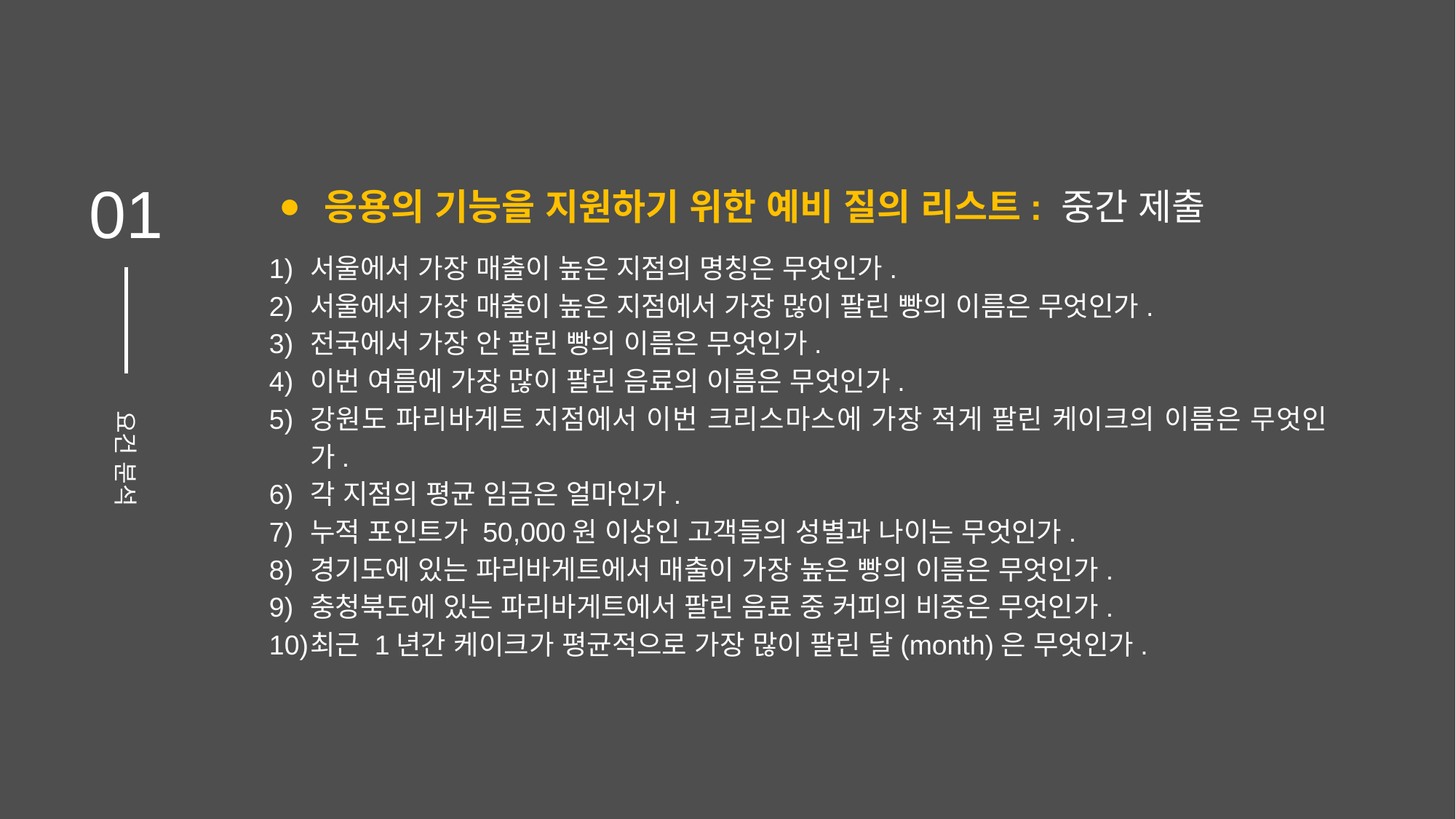

01
응용의 기능을 지원하기 위한 예비 질의 리스트: 중간 제출
서울에서 가장 매출이 높은 지점의 명칭은 무엇인가.
서울에서 가장 매출이 높은 지점에서 가장 많이 팔린 빵의 이름은 무엇인가.
전국에서 가장 안 팔린 빵의 이름은 무엇인가.
이번 여름에 가장 많이 팔린 음료의 이름은 무엇인가.
강원도 파리바게트 지점에서 이번 크리스마스에 가장 적게 팔린 케이크의 이름은 무엇인가.
각 지점의 평균 임금은 얼마인가.
누적 포인트가 50,000원 이상인 고객들의 성별과 나이는 무엇인가.
경기도에 있는 파리바게트에서 매출이 가장 높은 빵의 이름은 무엇인가.
충청북도에 있는 파리바게트에서 팔린 음료 중 커피의 비중은 무엇인가.
최근 1년간 케이크가 평균적으로 가장 많이 팔린 달(month)은 무엇인가.
요건 분석